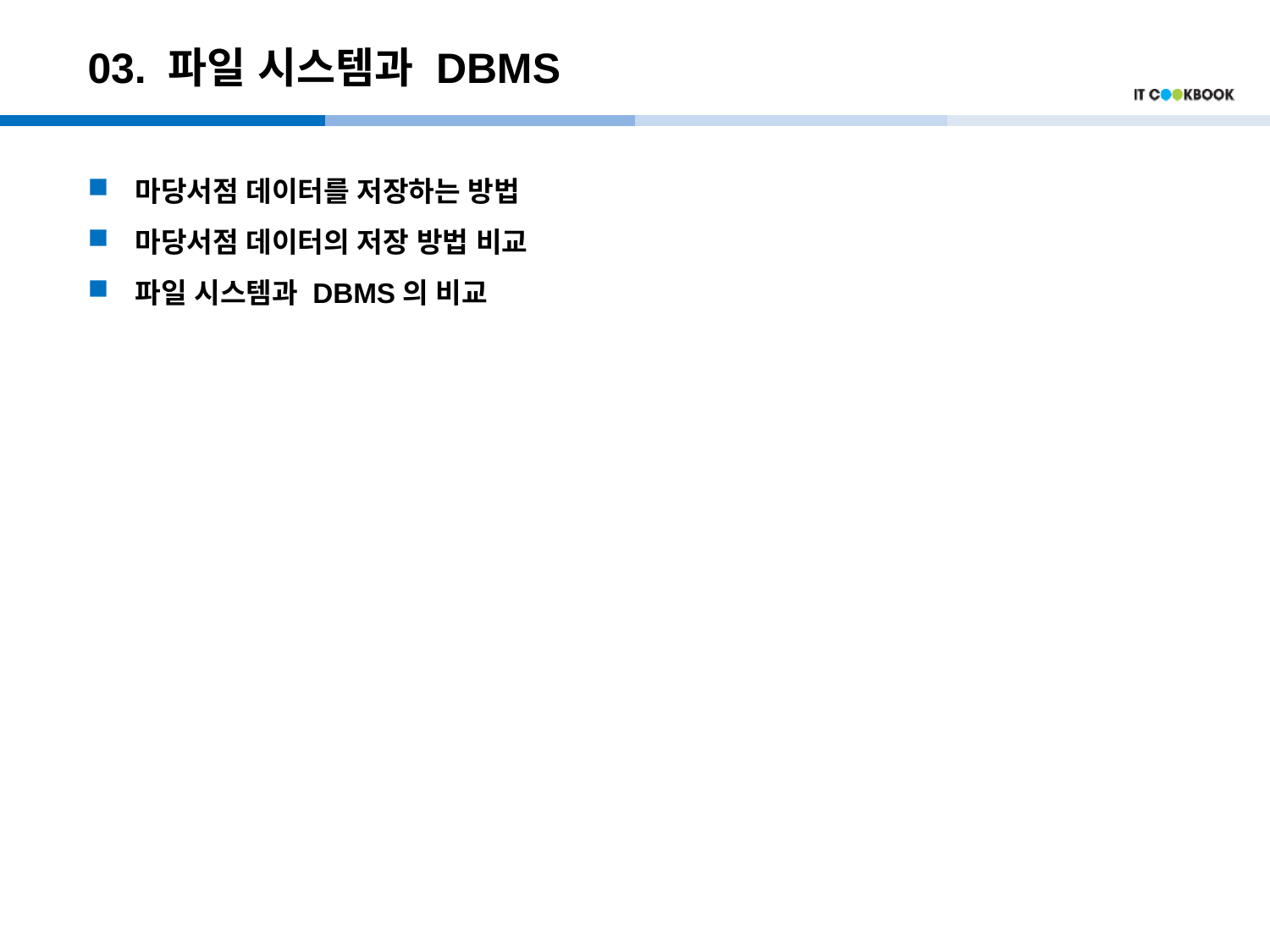

# 03. 파일 시스템과 DBMS
마당서점 데이터를 저장하는 방법
마당서점 데이터의 저장 방법 비교
파일 시스템과 DBMS의 비교